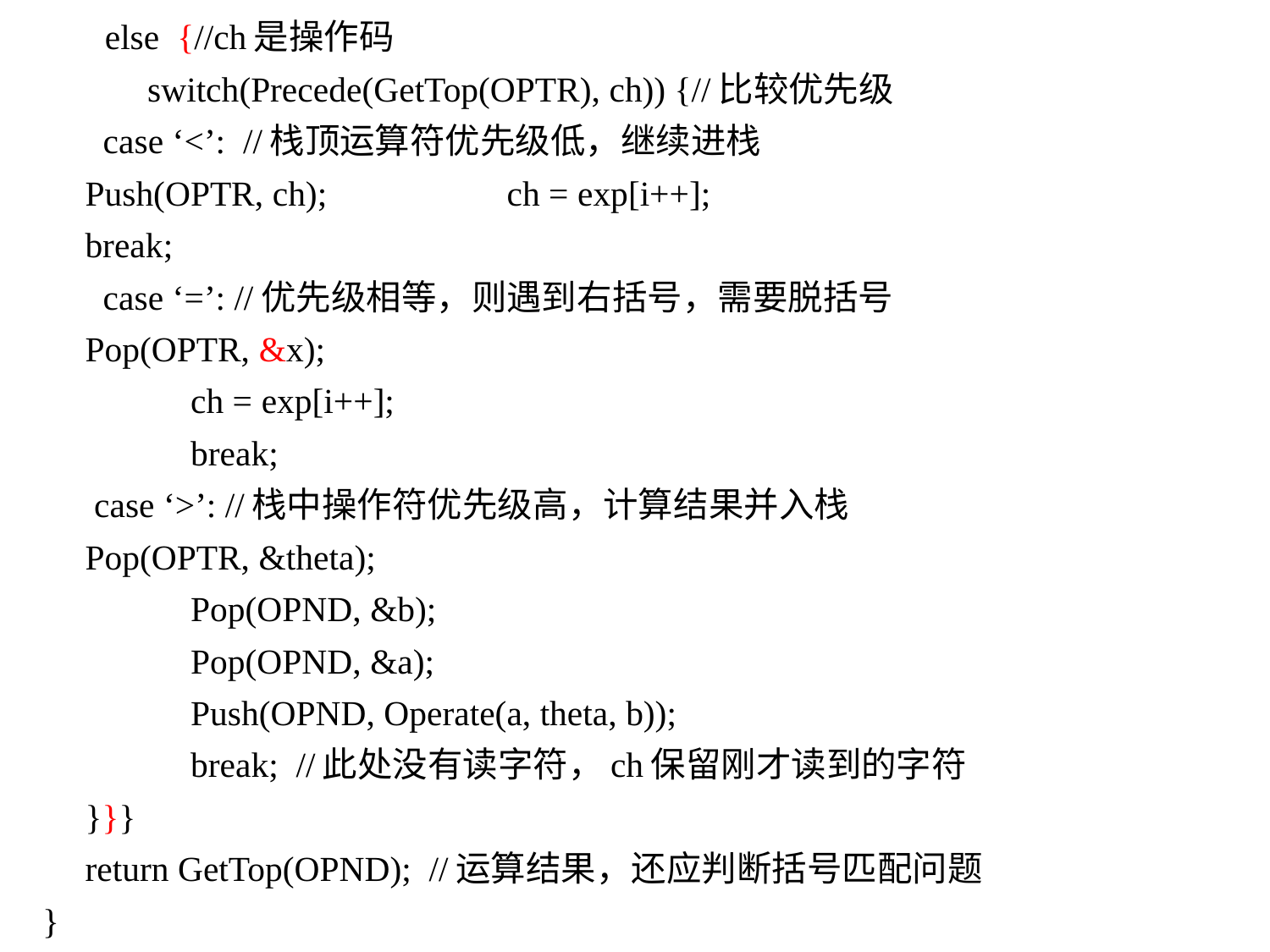

else  {//ch是操作码
	       switch(Precede(GetTop(OPTR), ch)) {//比较优先级
		  case ‘<’:  //栈顶运算符优先级低，继续进栈
			Push(OPTR, ch);						  	ch = exp[i++];
			break;
		  case ‘=’: //优先级相等，则遇到右括号，需要脱括号
			Pop(OPTR, &x);
		 	ch = exp[i++];
	  		break;
		 case ‘>’: //栈中操作符优先级高，计算结果并入栈
			Pop(OPTR, &theta);
	  		Pop(OPND, &b);
	  		Pop(OPND, &a);
	  		Push(OPND, Operate(a, theta, b));
		  	break;	//此处没有读字符，ch保留刚才读到的字符
		}}}
	return GetTop(OPND);  //运算结果，还应判断括号匹配问题
}